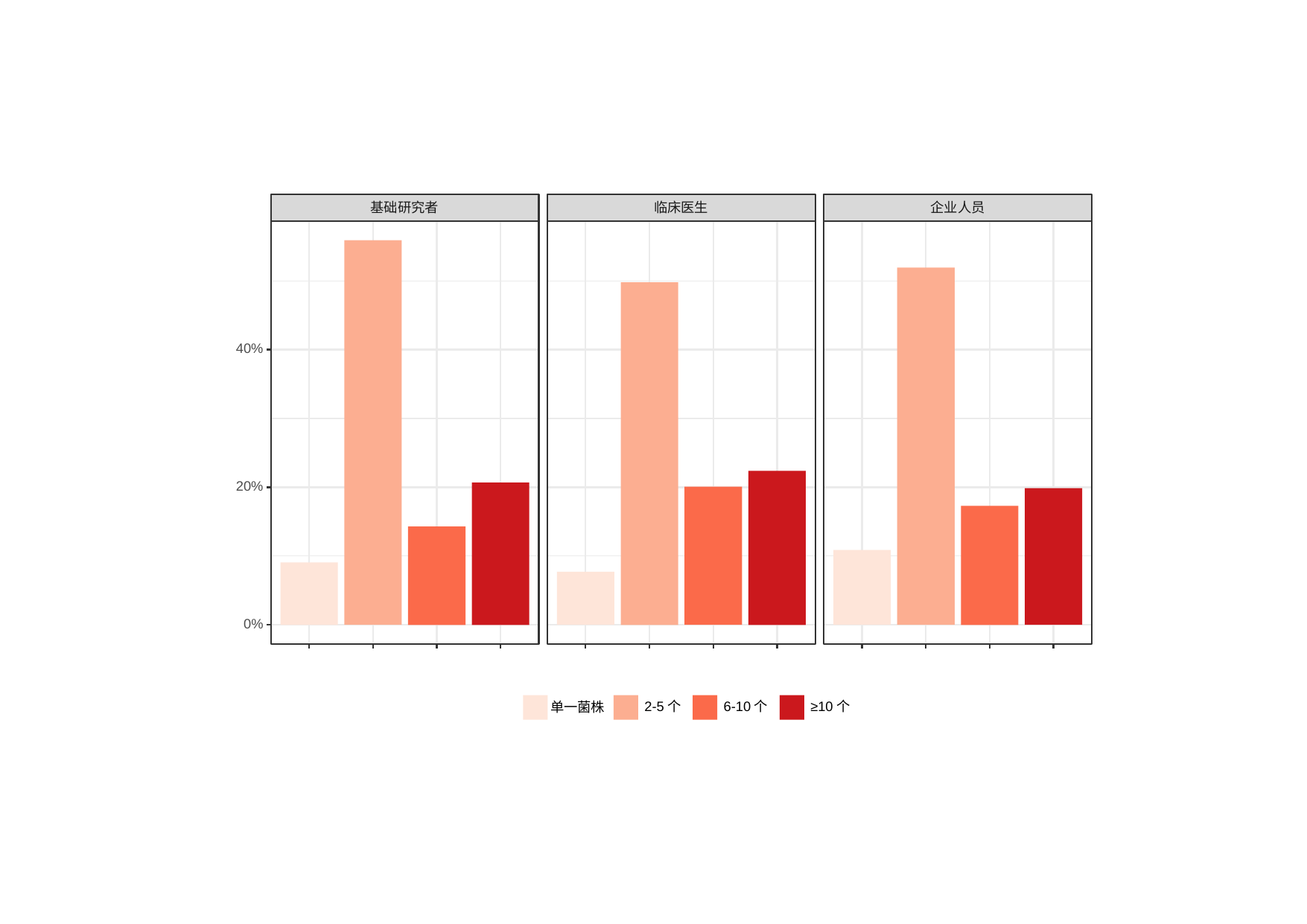

基础研究者
临床医生
企业人员

40%

20%

0%

2-5个
6-10个
≥10个
单一菌株